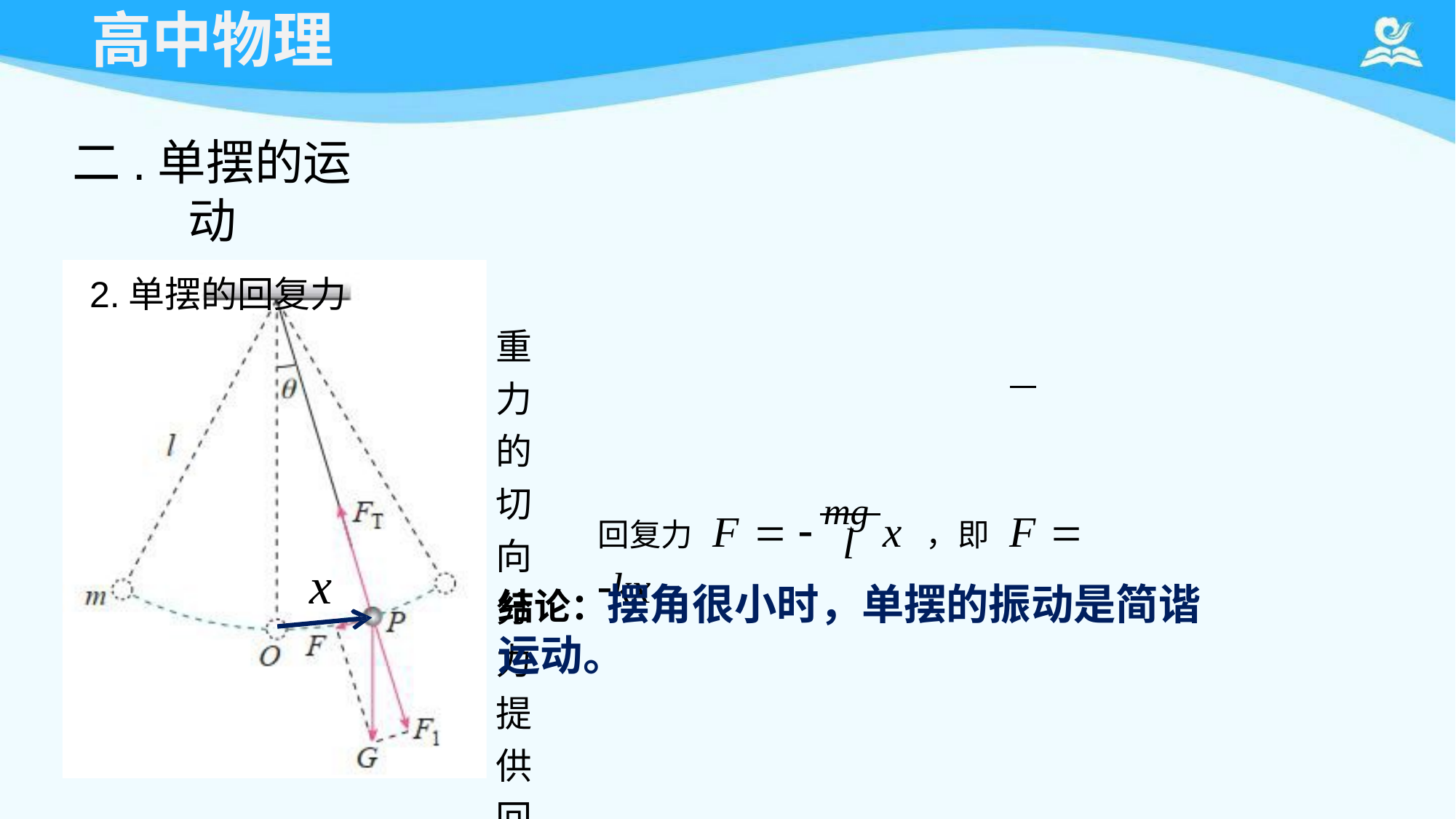

# 高中物理
二.单摆的运动
2.单摆的回复力
重力的切向分力提供回复力，F = mg sinθ
分析：当角θ很小时，sinθ≈θ≈ x
l

回复力 F = − mg x ，即 F = −kx
l
结论：摆角很小时，单摆的振动是简谐运动。

x